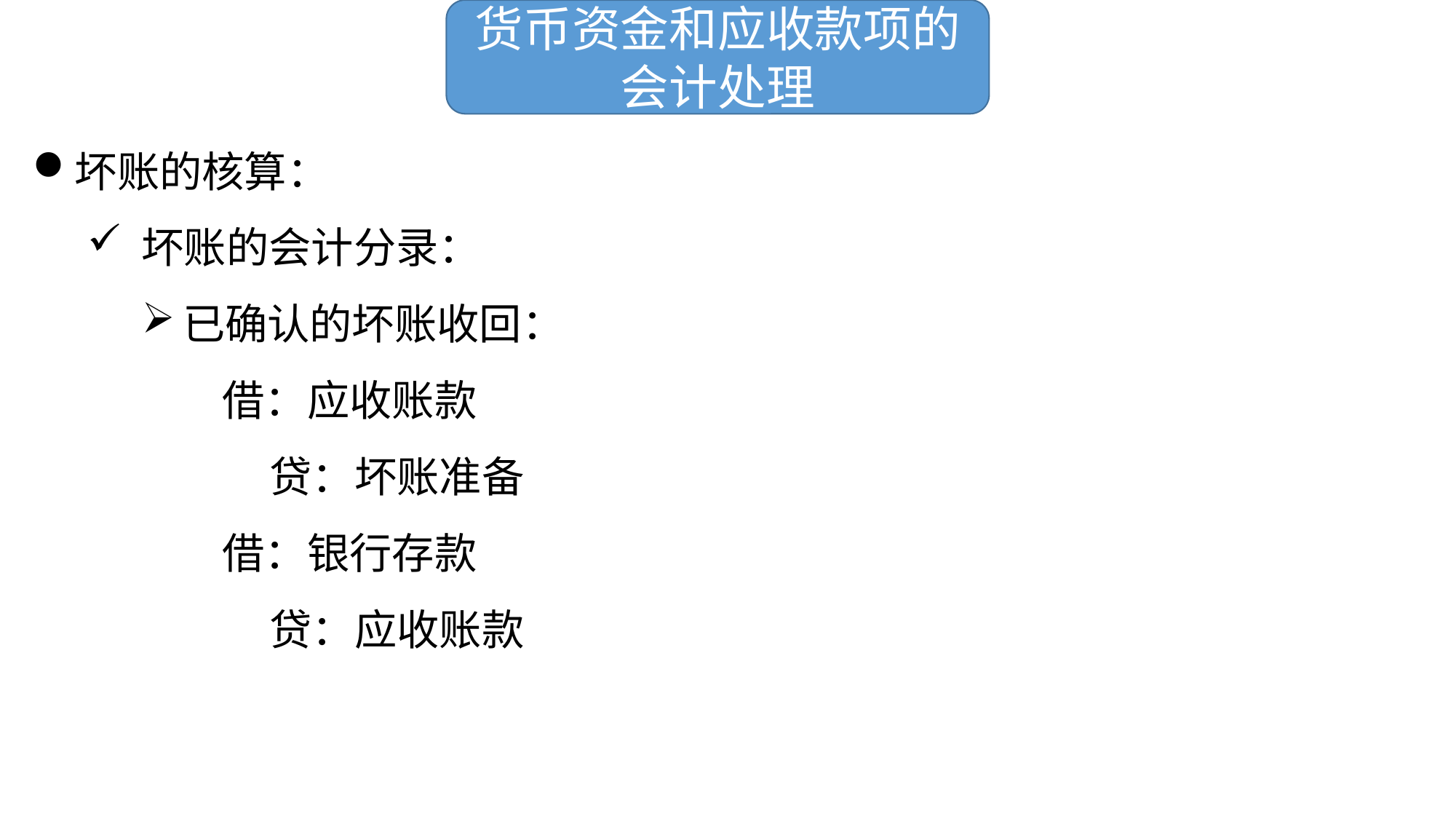

货币资金和应收款项的会计处理
坏账的核算：
坏账的会计分录：
已确认的坏账收回：
                   借：应收账款
                        贷：坏账准备
                   借：银行存款
                        贷：应收账款